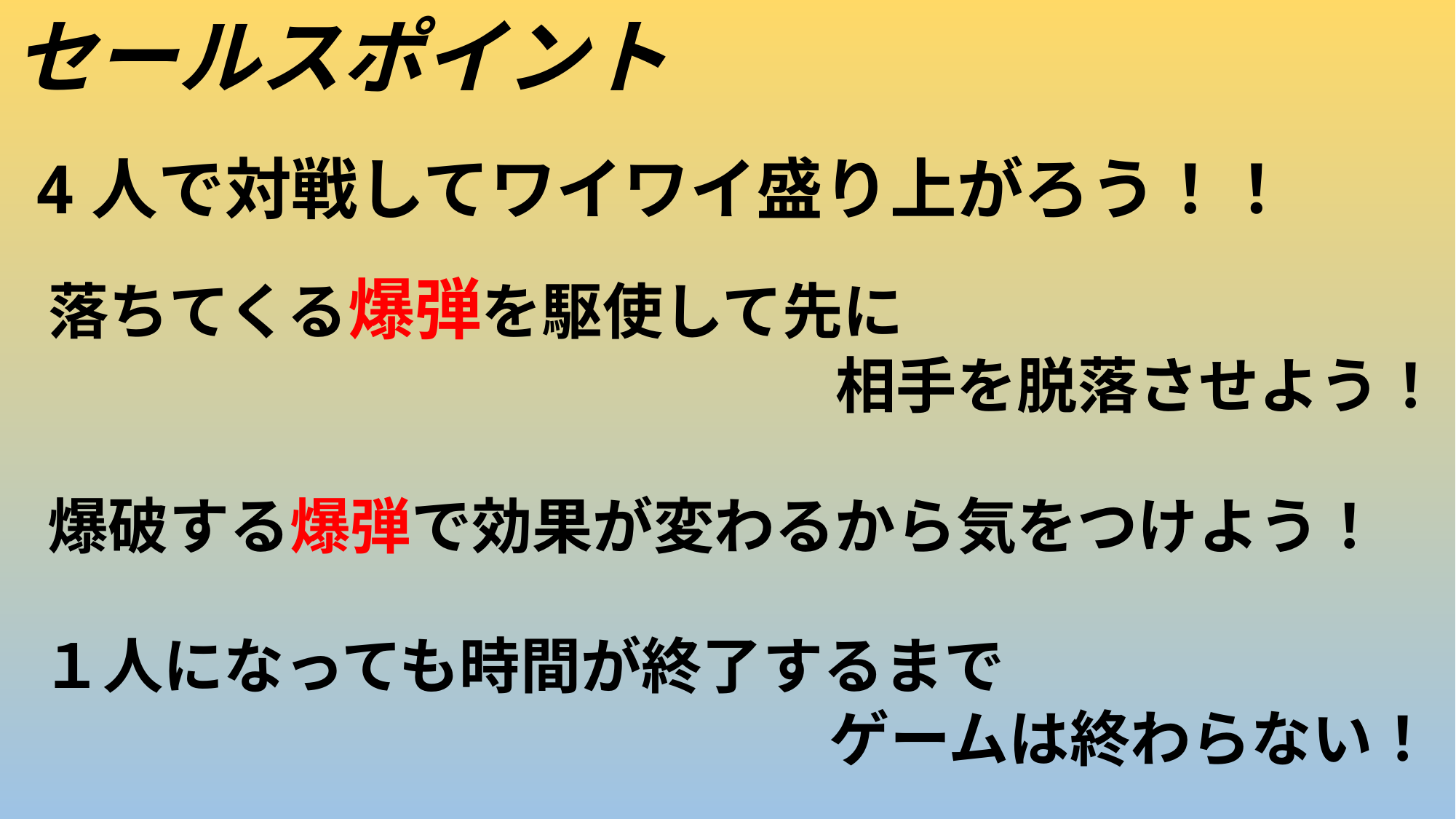

セールスポイント
4人で対戦してワイワイ盛り上がろう！！
落ちてくる爆弾を駆使して先に
　　　　　　　　　　　　　相手を脱落させよう！
爆破する爆弾で効果が変わるから気をつけよう！
１人になっても時間が終了するまで
　　　　　　　　　　　　　ゲームは終わらない！